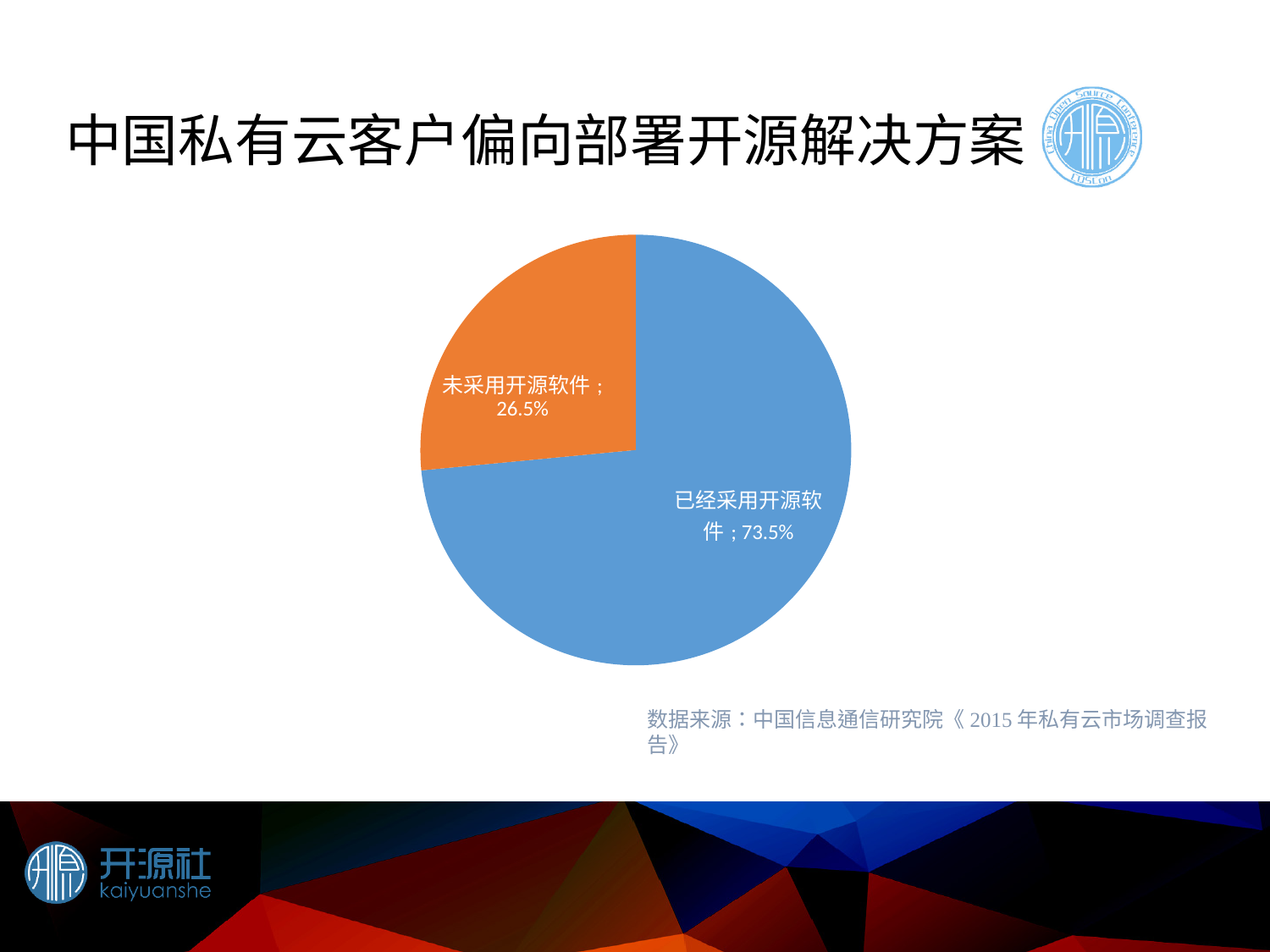

# 中国私有云客户偏向部署开源解决方案

### Chart

| Category |  |
|---|---|
| 已经采用开源软件 | 0.734870317002888 |
| 未采用开源软件 | 0.265129682997118 |
数据来源：中国信息通信研究院《2015年私有云市场调查报告》